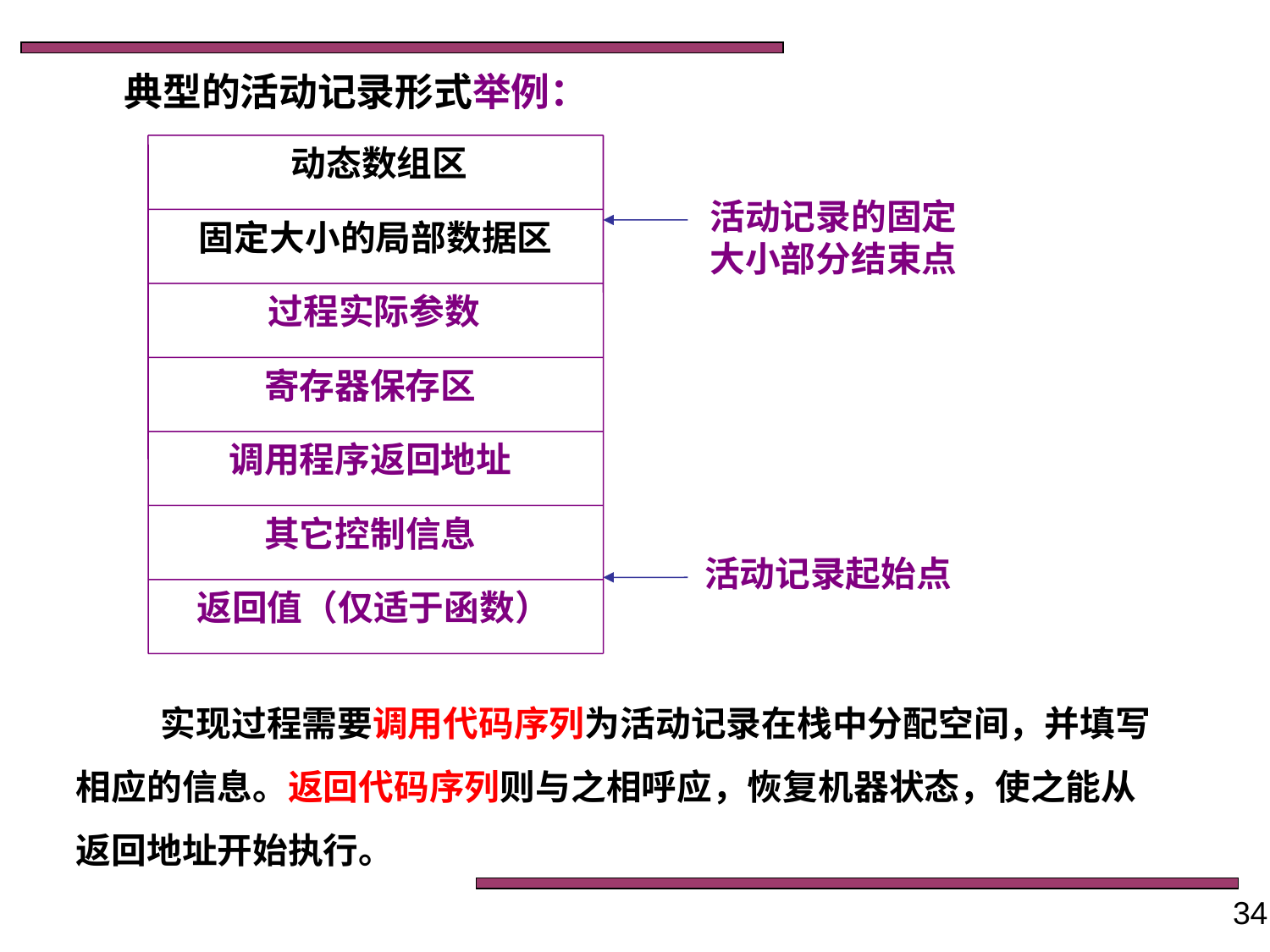

典型的活动记录形式举例：

动态数组区

活动记录的固定大小部分结束点

固定大小的局部数据区

过程实际参数

寄存器保存区

调用程序返回地址

其它控制信息
活动记录起始点

返回值（仅适于函数）

实现过程需要调用代码序列为活动记录在栈中分配空间，并填写相应的信息。返回代码序列则与之相呼应，恢复机器状态，使之能从返回地址开始执行。
34